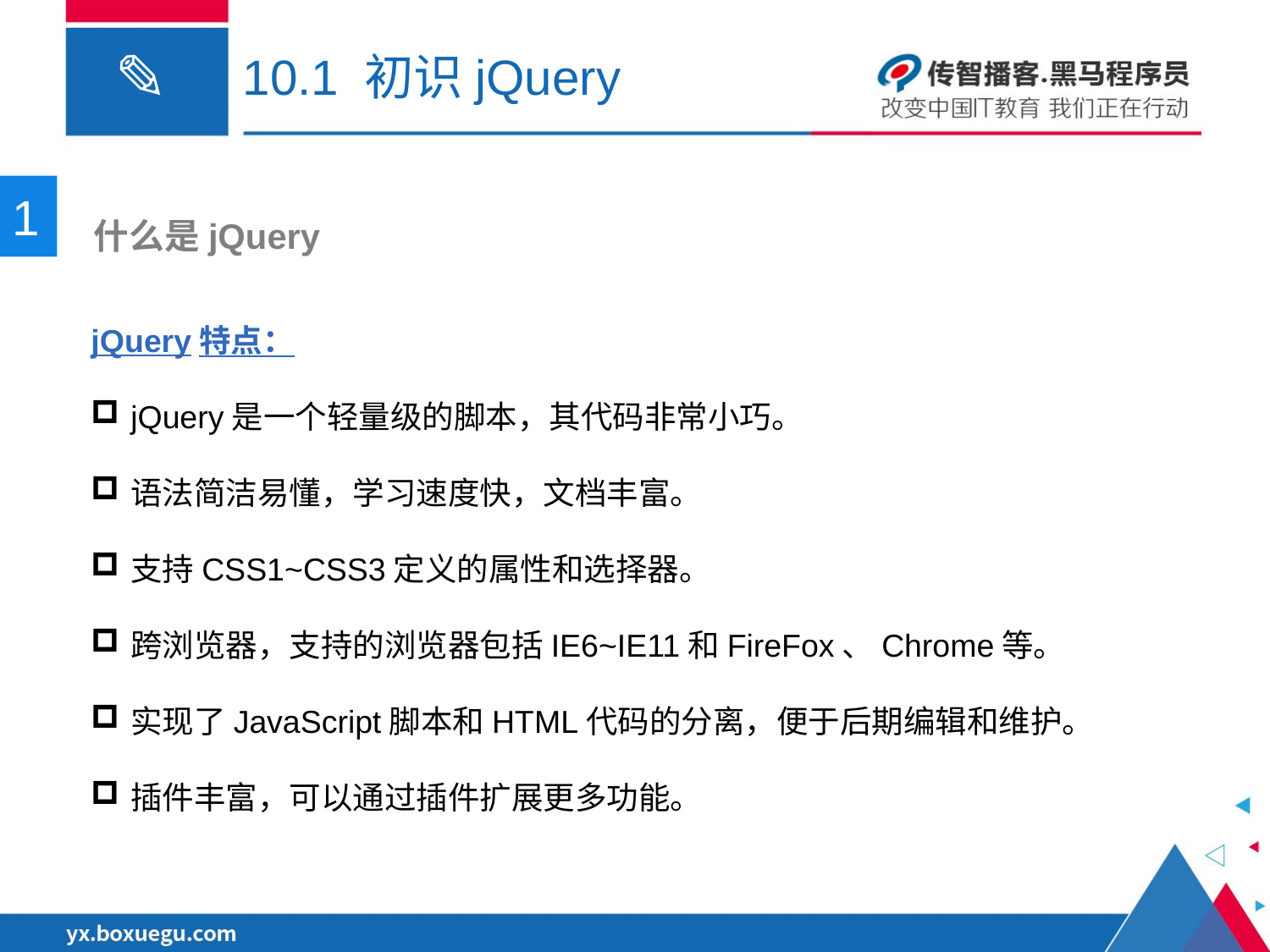

# 10.1 初识jQuery

1
  什么是jQuery
jQuery特点：
jQuery是一个轻量级的脚本，其代码非常小巧。
语法简洁易懂，学习速度快，文档丰富。
支持CSS1~CSS3定义的属性和选择器。
跨浏览器，支持的浏览器包括IE6~IE11和FireFox、Chrome等。
实现了JavaScript脚本和HTML代码的分离，便于后期编辑和维护。
插件丰富，可以通过插件扩展更多功能。